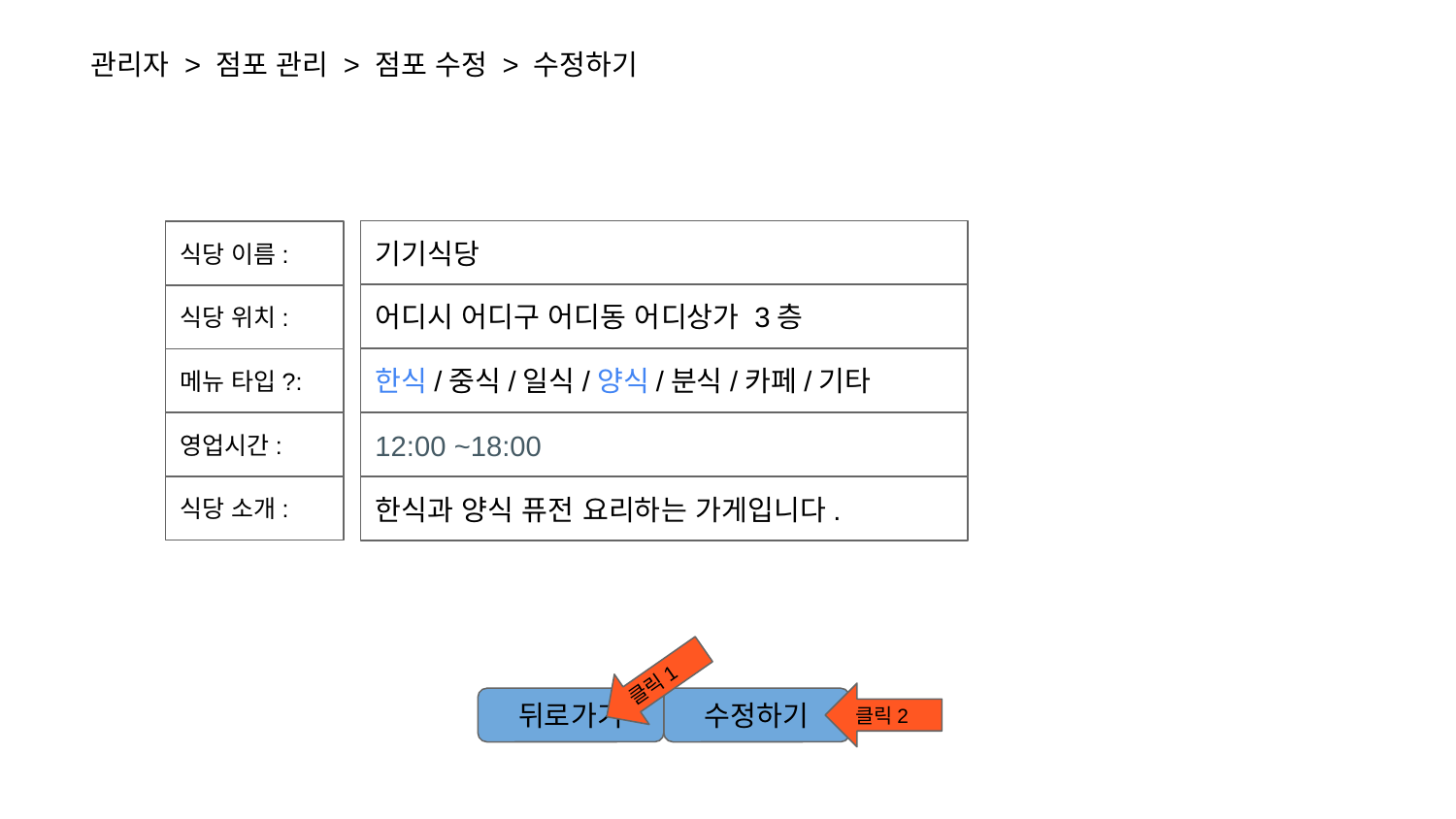

관리자 > 점포 관리 > 점포 수정 > 수정하기
기기식당
식당 이름:
어디시 어디구 어디동 어디상가 3층
식당 위치:
메뉴 타입?:
한식/중식/일식/양식/분식/카페/기타
영업시간:
12:00 ~18:00
식당 소개:
한식과 양식 퓨전 요리하는 가게입니다.
클릭1
클릭2
뒤로가기
수정하기